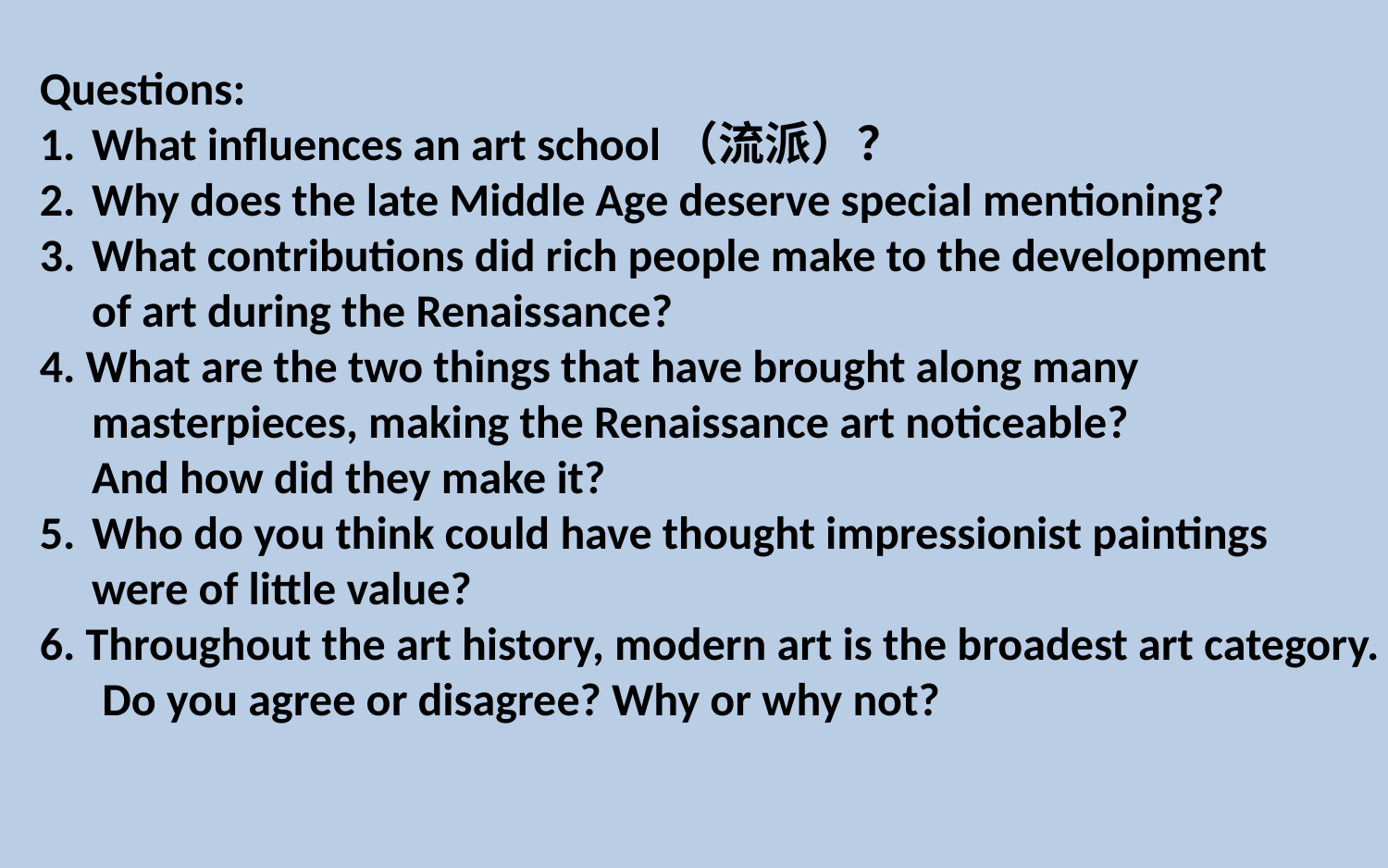

Questions:
What influences an art school（流派）？
Why does the late Middle Age deserve special mentioning?
What contributions did rich people make to the development
     of art during the Renaissance?
4. What are the two things that have brought along many
     masterpieces, making the Renaissance art noticeable?
     And how did they make it?
Who do you think could have thought impressionist paintings
     were of little value?
6. Throughout the art history, modern art is the broadest art category.
      Do you agree or disagree? Why or why not?